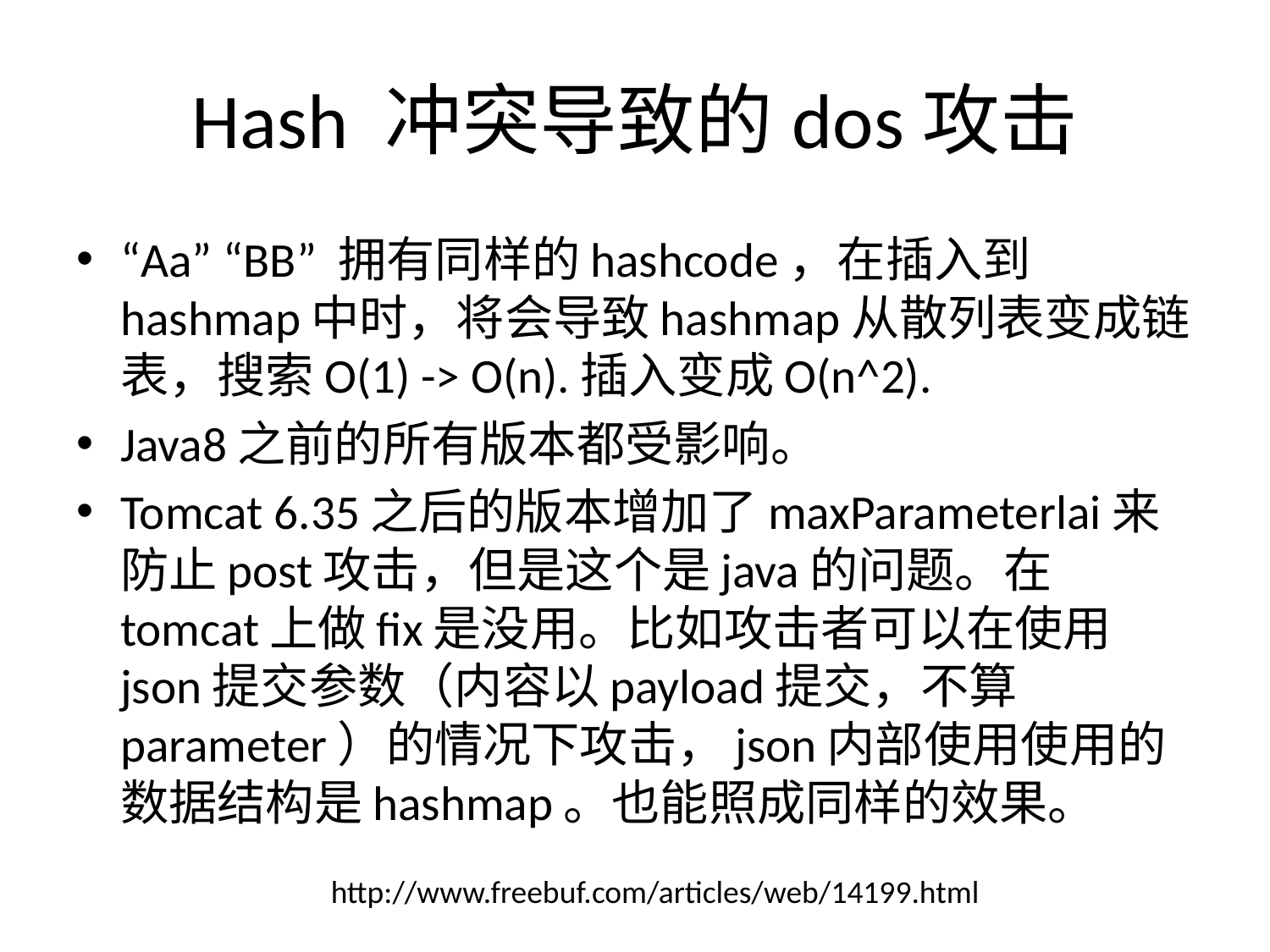

# Hash 冲突导致的dos攻击
“Aa” “BB” 拥有同样的hashcode，在插入到hashmap中时，将会导致hashmap从散列表变成链表，搜索O(1) -> O(n).插入变成O(n^2).
Java8之前的所有版本都受影响。
Tomcat 6.35之后的版本增加了maxParameterlai来防止post攻击，但是这个是java的问题。在tomcat上做fix是没用。比如攻击者可以在使用json提交参数（内容以payload提交，不算parameter）的情况下攻击，json内部使用使用的数据结构是hashmap。也能照成同样的效果。
http://www.freebuf.com/articles/web/14199.html